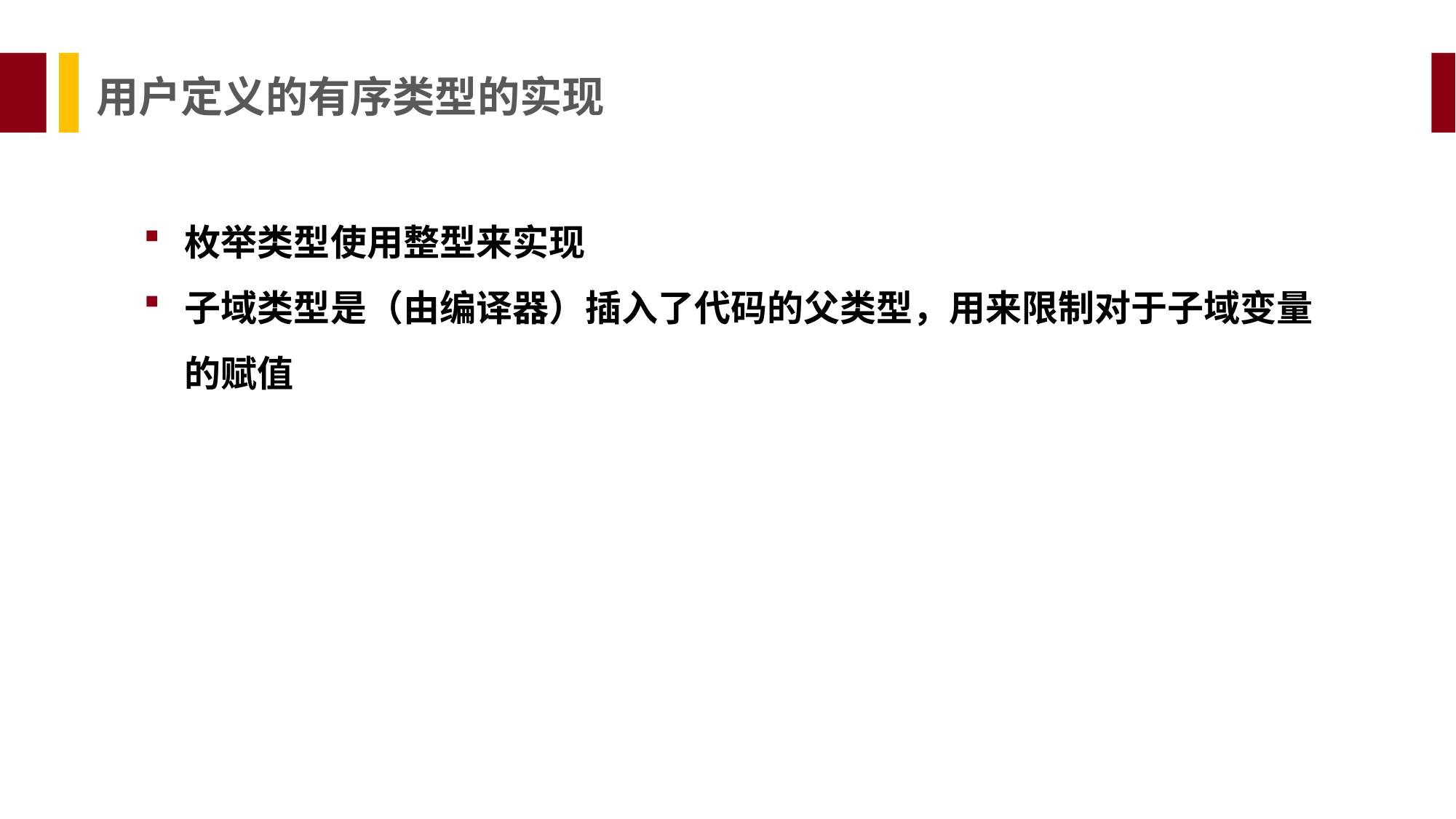

用户定义的有序类型的实现
枚举类型使用整型来实现
子域类型是（由编译器）插入了代码的父类型，用来限制对于子域变量的赋值